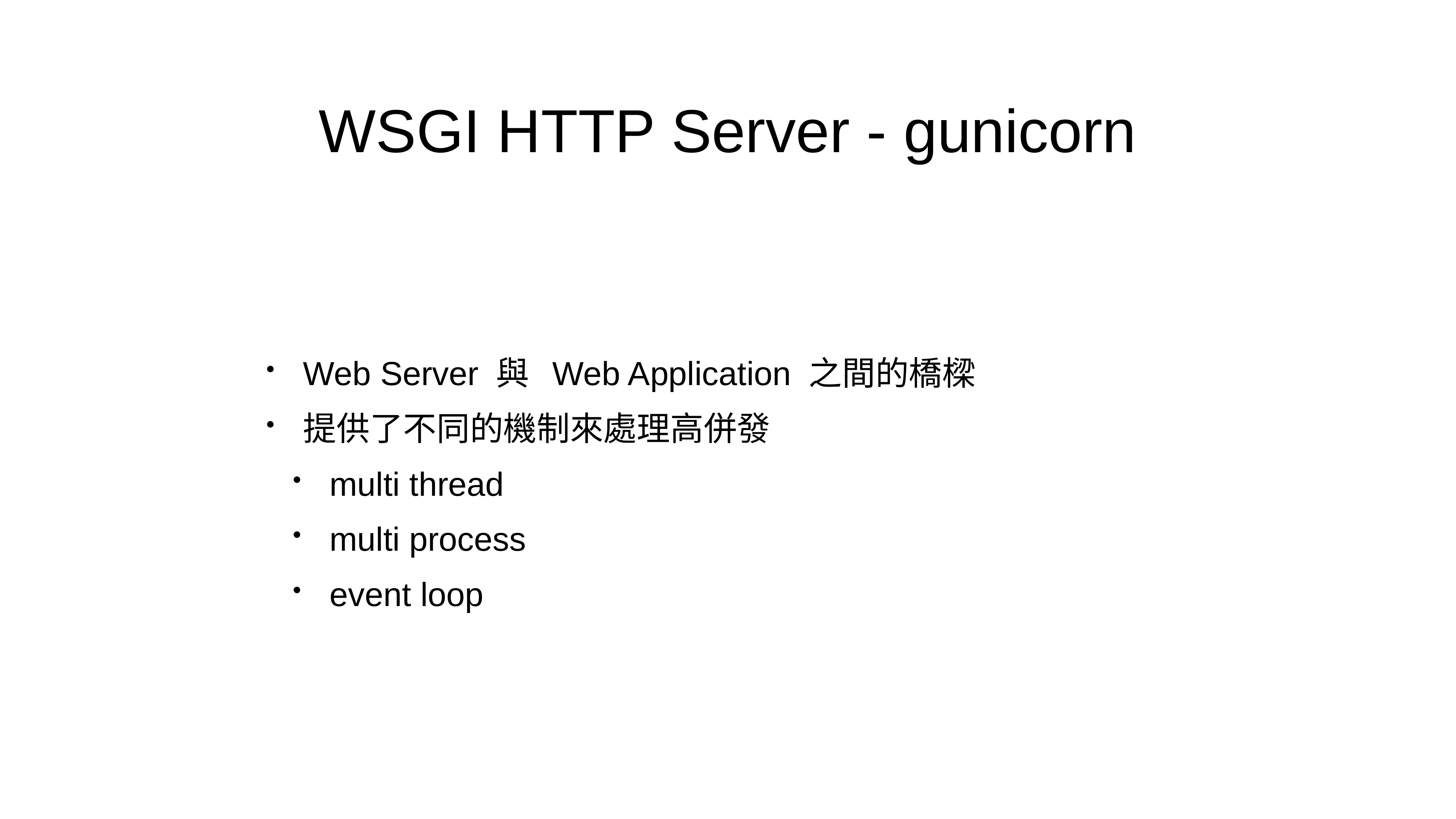

# WSGI HTTP Server - gunicorn
Web Server 與  Web Application 之間的橋樑
提供了不同的機制來處理高併發
multi thread
multi process
event loop